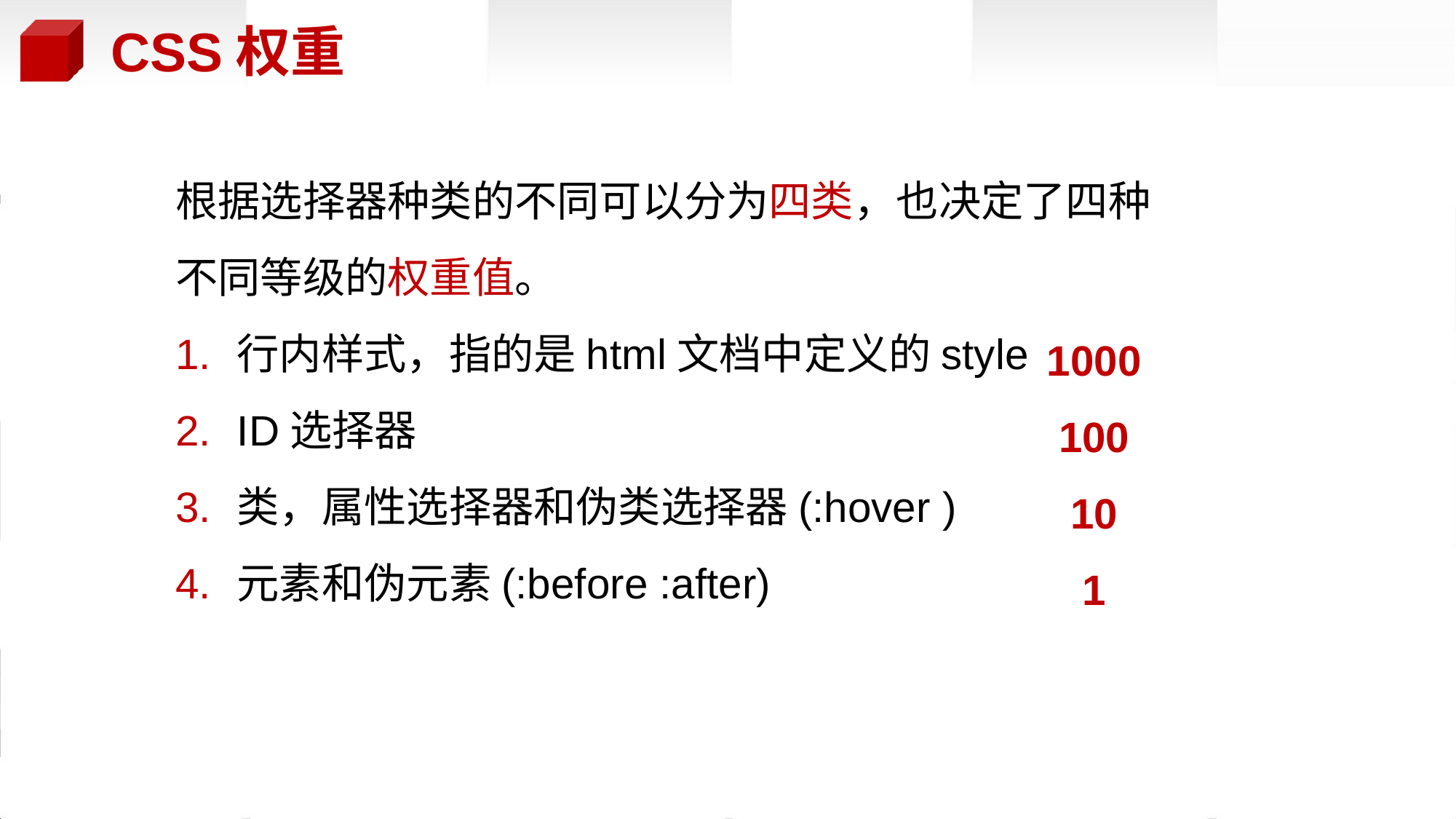

# CSS权重
根据选择器种类的不同可以分为四类，也决定了四种不同等级的权重值。
行内样式，指的是html文档中定义的style
ID选择器
类，属性选择器和伪类选择器(:hover )
元素和伪元素(:before :after)

1000
100
10
1